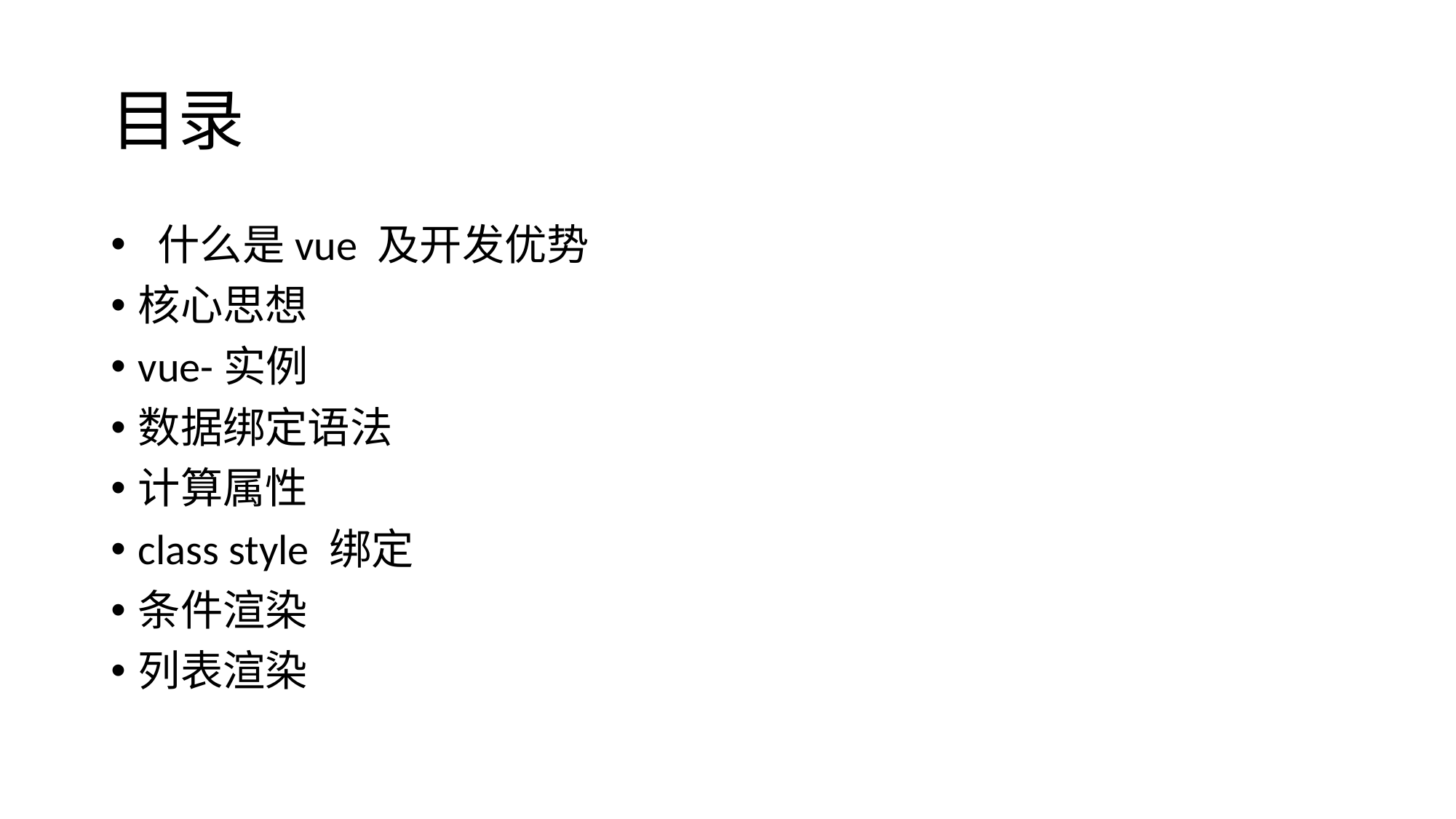

# 目录
 什么是vue 及开发优势
核心思想
vue-实例
数据绑定语法
计算属性
class style 绑定
条件渲染
列表渲染